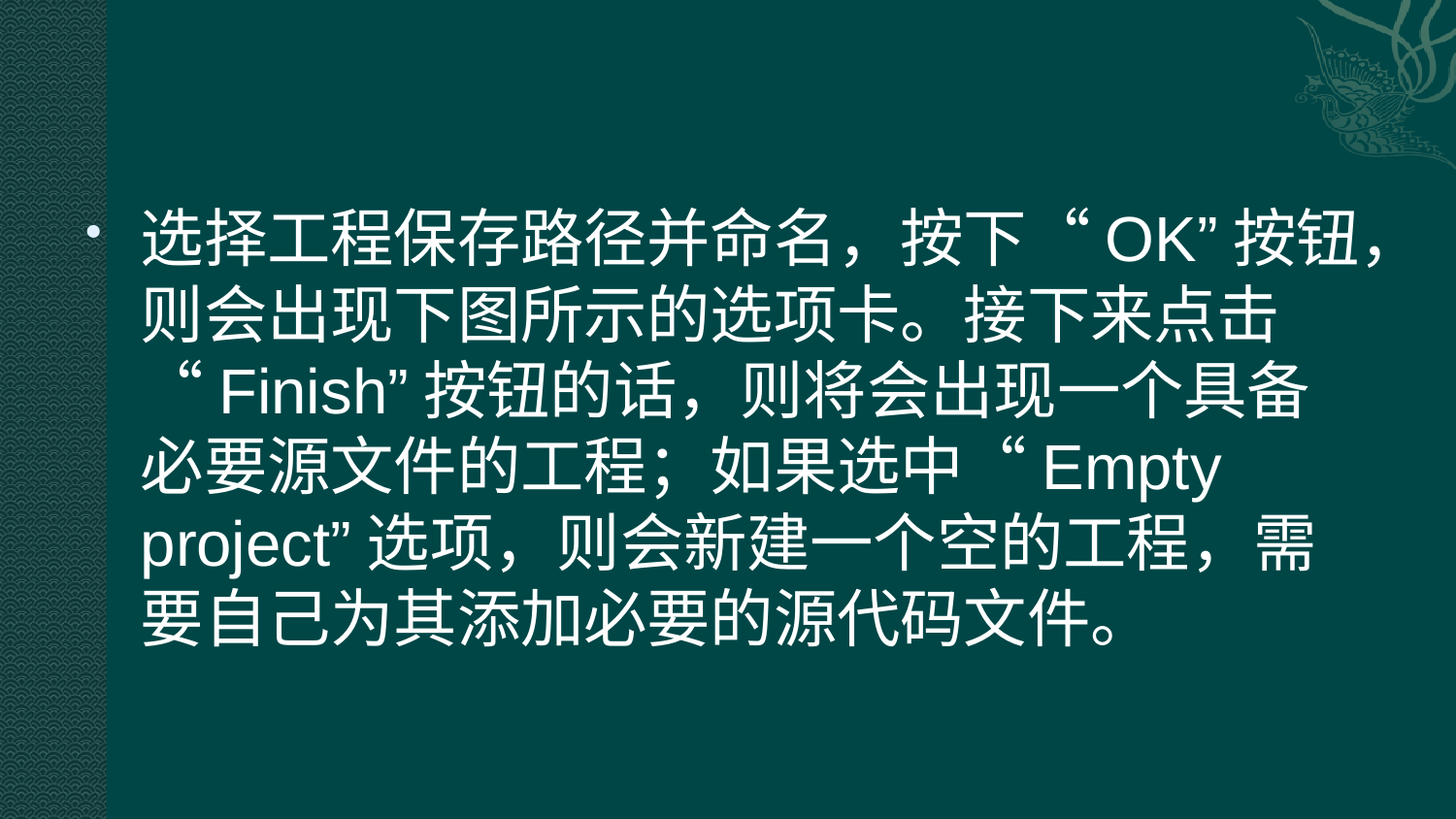

#
选择工程保存路径并命名，按下“OK”按钮，则会出现下图所示的选项卡。接下来点击“Finish”按钮的话，则将会出现一个具备必要源文件的工程；如果选中“Empty project”选项，则会新建一个空的工程，需要自己为其添加必要的源代码文件。